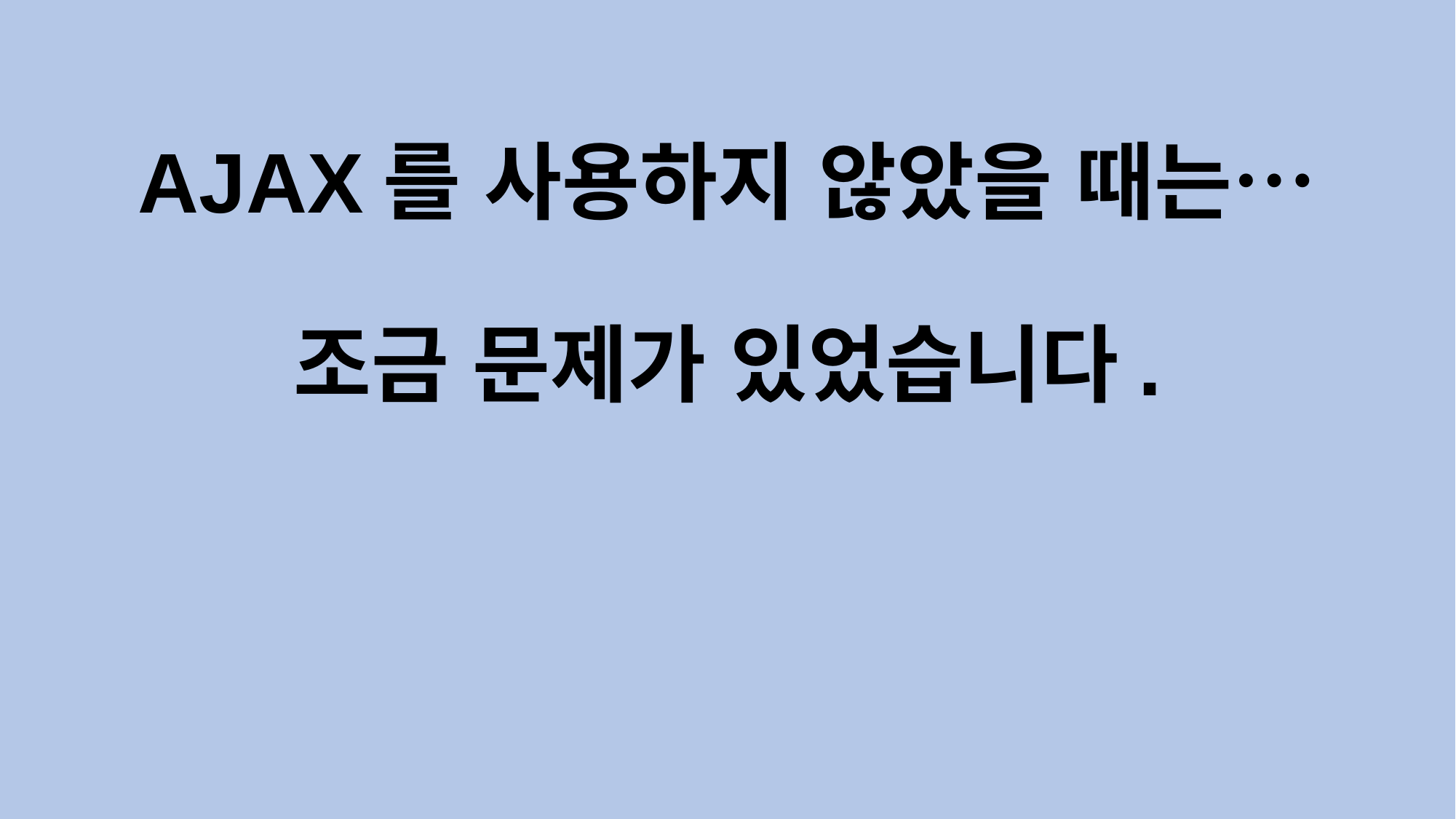

# AJAX를 사용하지 않았을 때는… 조금 문제가 있었습니다.